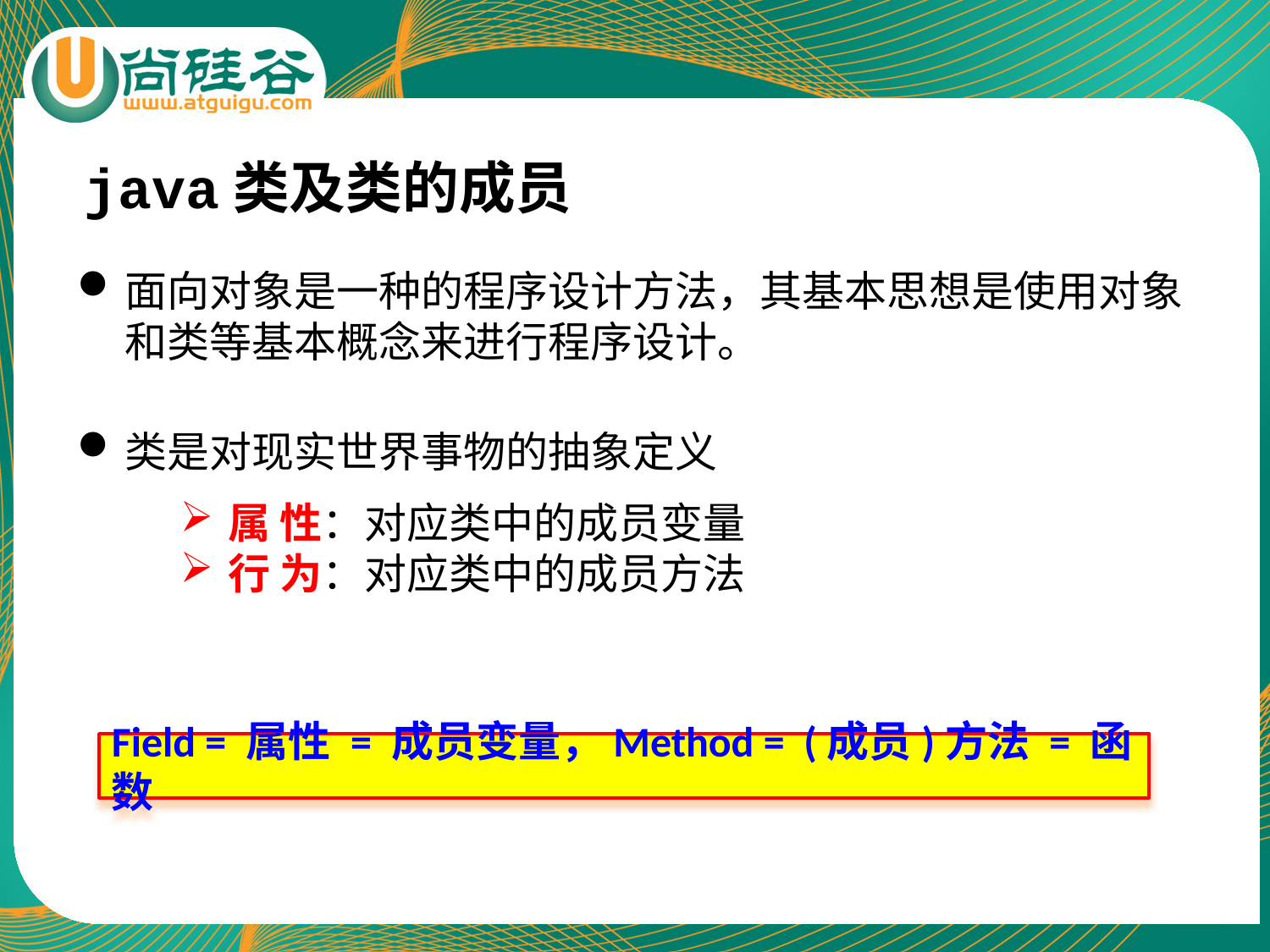

java类及类的成员
面向对象是一种的程序设计方法，其基本思想是使用对象和类等基本概念来进行程序设计。

类是对现实世界事物的抽象定义
属 性：对应类中的成员变量
行 为：对应类中的成员方法
Field = 属性 = 成员变量，Method =  (成员)方法 = 函数